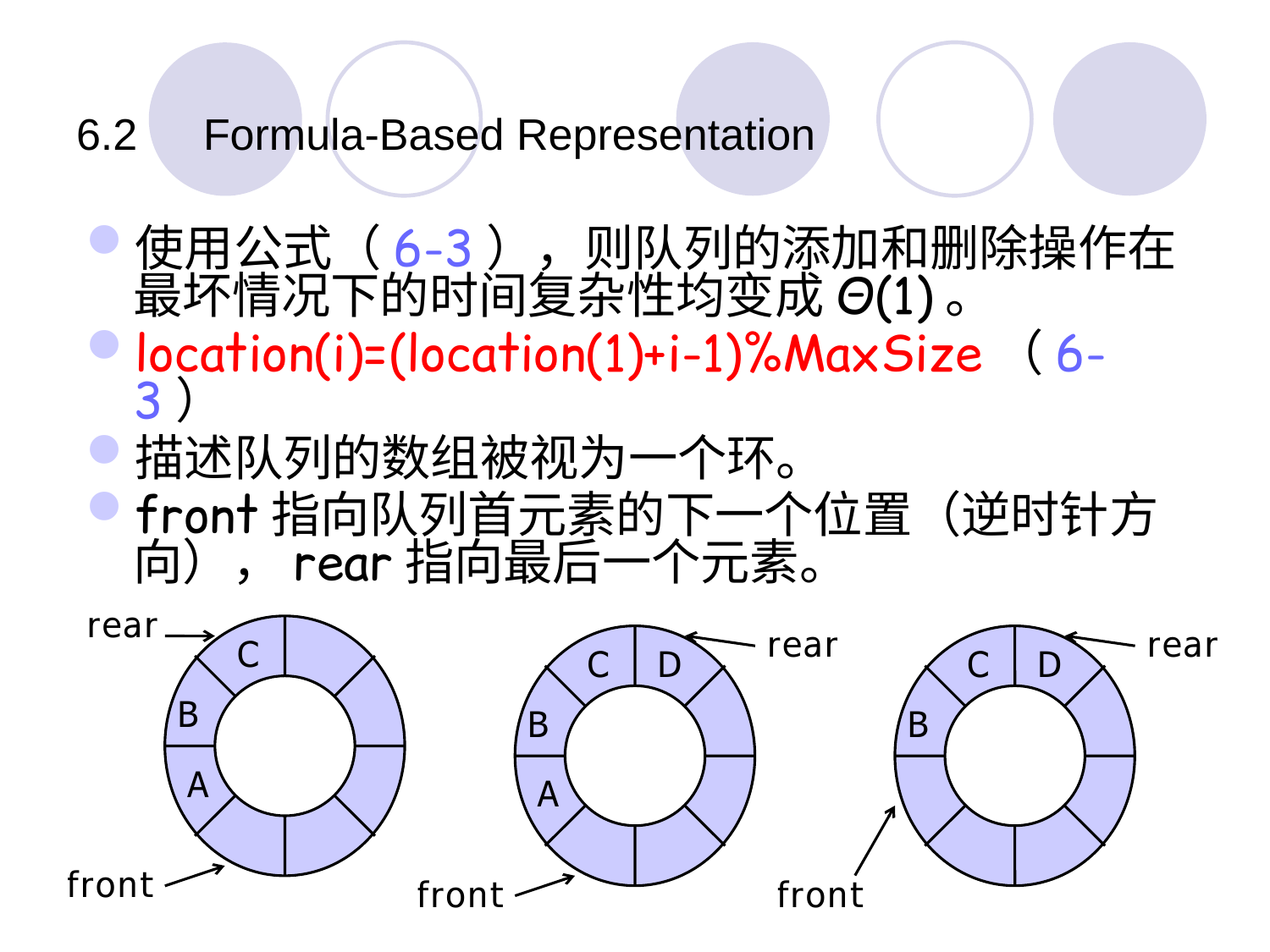

# 6.2	Formula-Based Representation
使用公式（6-3），则队列的添加和删除操作在最坏情况下的时间复杂性均变成Θ(1)。
location(i)=(location(1)+i-1)%MaxSize（6-3）
描述队列的数组被视为一个环。
front指向队列首元素的下一个位置（逆时针方向），rear指向最后一个元素。
rear

rear
rear
C

C
D

C
D

B
B
B
A
A

front

front
front

8